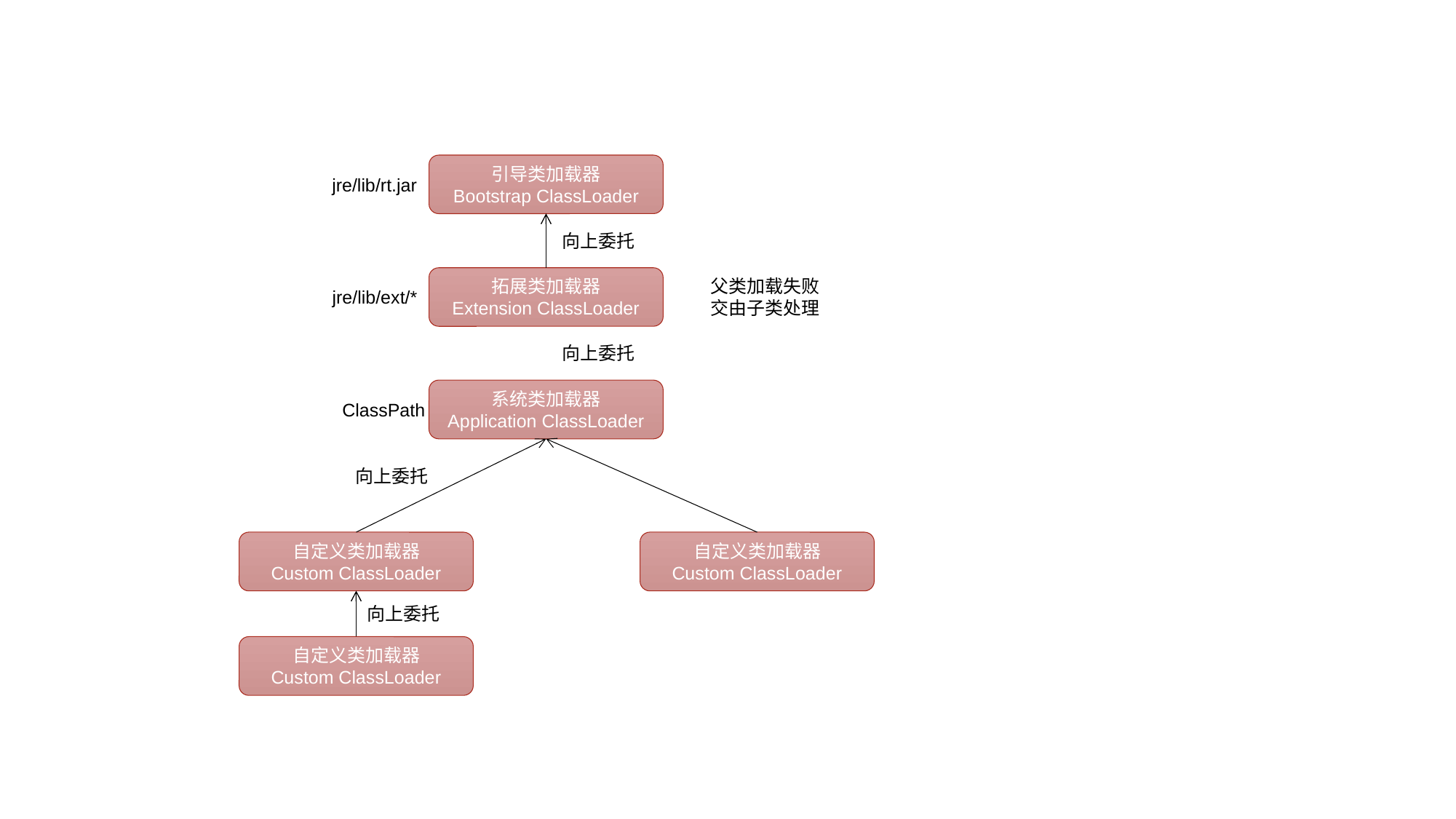

引导类加载器
Bootstrap ClassLoader
jre/lib/rt.jar
向上委托
拓展类加载器
Extension ClassLoader
父类加载失败
交由子类处理
jre/lib/ext/*
向上委托
系统类加载器
Application ClassLoader
ClassPath
向上委托
自定义类加载器
Custom ClassLoader
自定义类加载器
Custom ClassLoader
向上委托
自定义类加载器
Custom ClassLoader